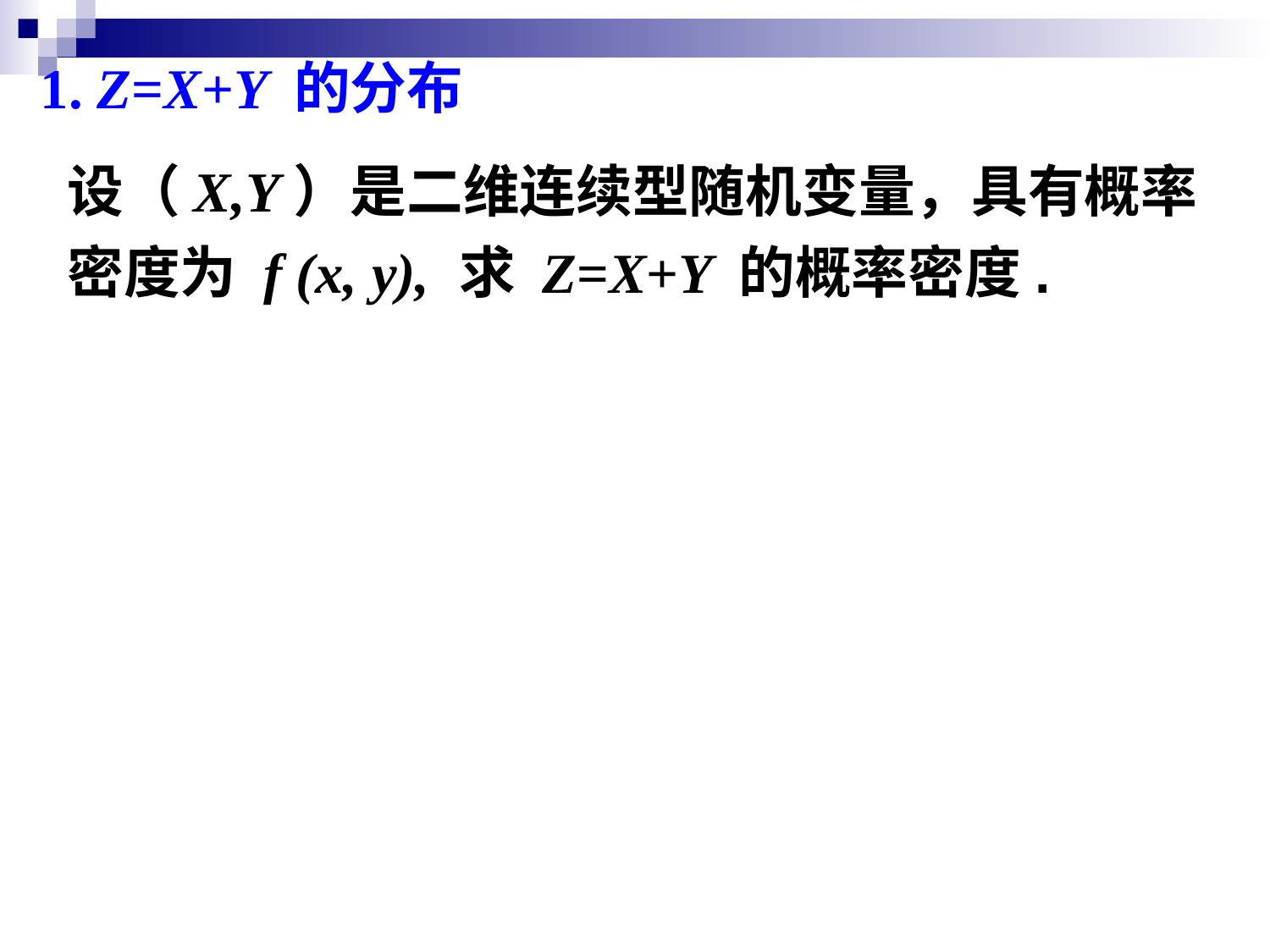

1. Z=X+Y 的分布
设（X,Y）是二维连续型随机变量，具有概率密度为 f (x, y), 求 Z=X+Y 的概率密度.